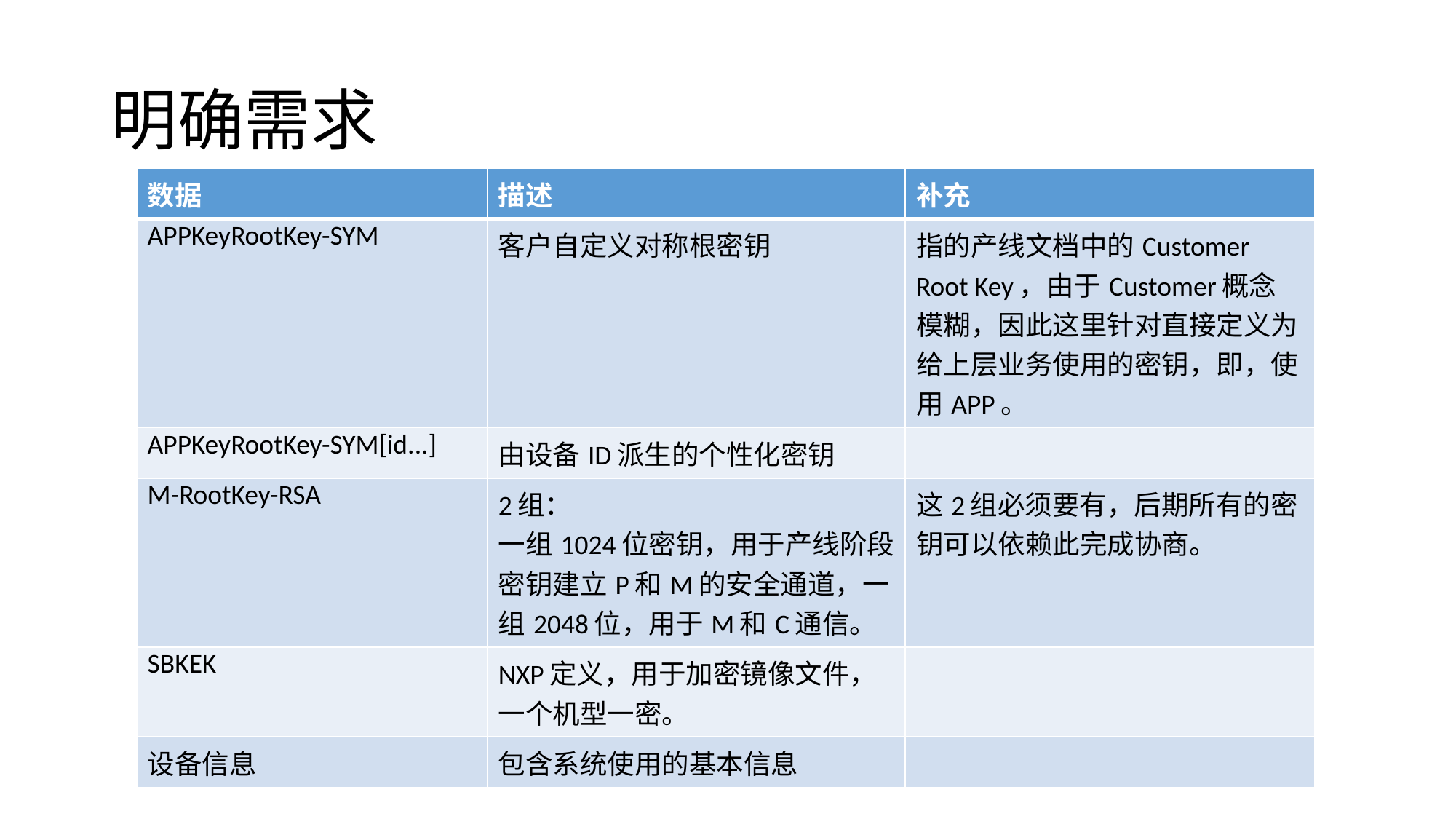

# 明确需求
| 数据 | 描述 | 补充 |
| --- | --- | --- |
| APPKeyRootKey-SYM | 客户自定义对称根密钥 | 指的产线文档中的Customer Root Key，由于Customer概念模糊，因此这里针对直接定义为给上层业务使用的密钥，即，使用APP。 |
| APPKeyRootKey-SYM[id...] | 由设备ID派生的个性化密钥 |  |
| M-RootKey-RSA | 2组： 一组1024位密钥，用于产线阶段密钥建立P和M的安全通道，一组2048位，用于M和C通信。 | 这2组必须要有，后期所有的密钥可以依赖此完成协商。 |
| SBKEK | NXP定义，用于加密镜像文件，一个机型一密。 |  |
| 设备信息 | 包含系统使用的基本信息 |  |